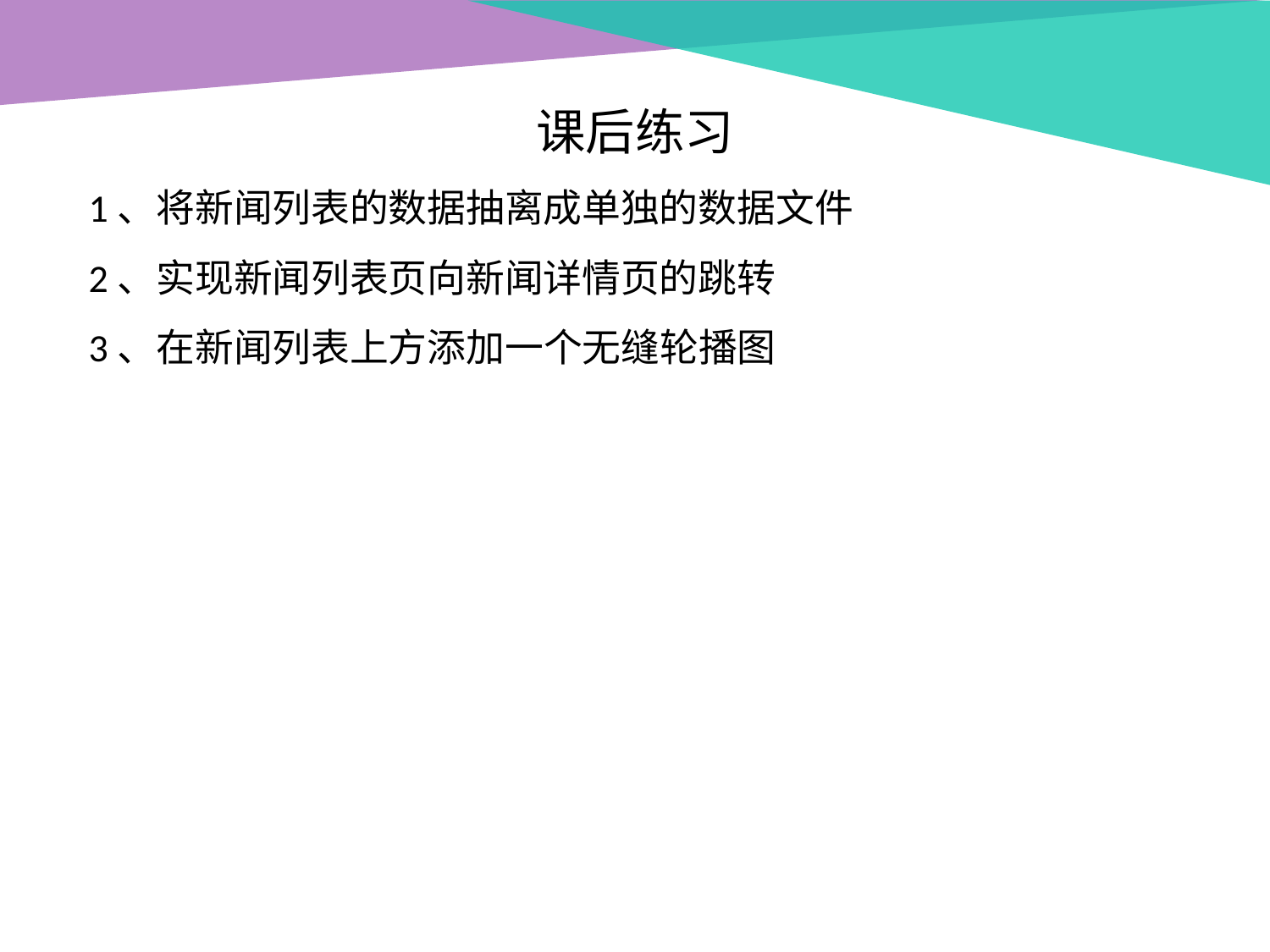

课后练习
1、将新闻列表的数据抽离成单独的数据文件
2、实现新闻列表页向新闻详情页的跳转
3、在新闻列表上方添加一个无缝轮播图